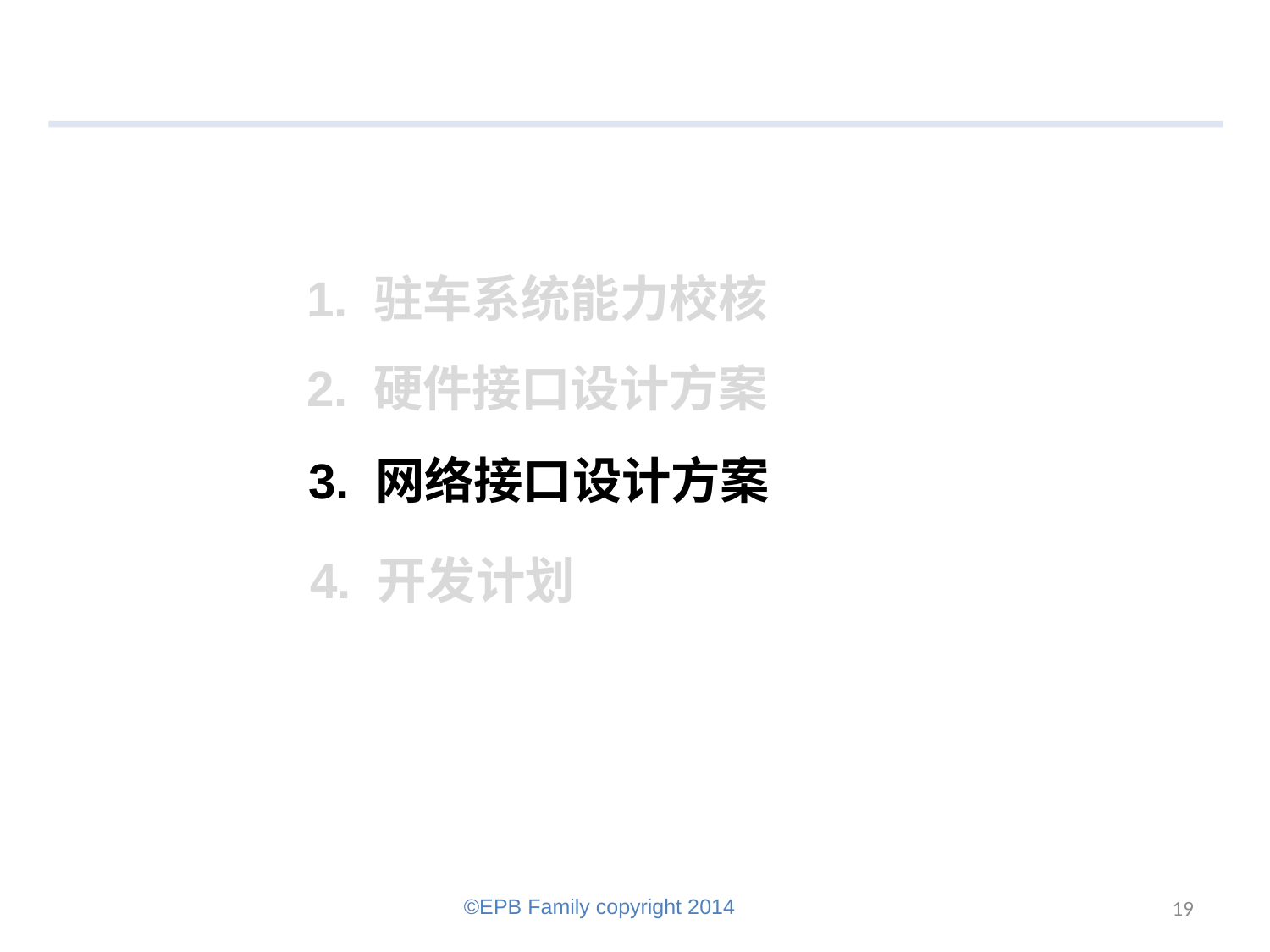

1. 驻车系统能力校核
2. 硬件接口设计方案
3. 网络接口设计方案
4. 开发计划
19